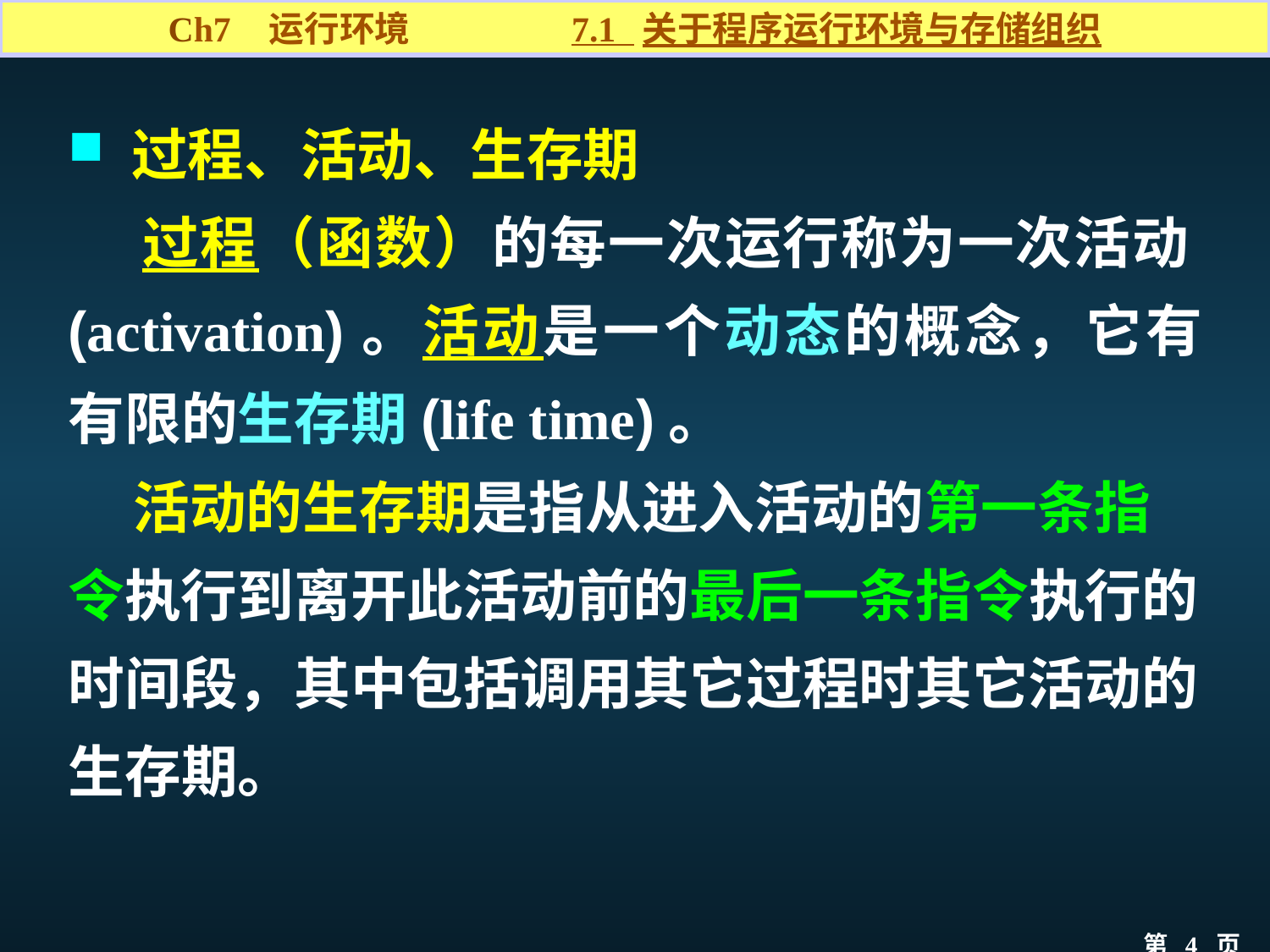

Ch7   运行环境                   7.1  关于程序运行环境与存储组织
 过程、活动、生存期
    过程（函数）的每一次运行称为一次活动(activation)。活动是一个动态的概念，它有有限的生存期(life time)。
    活动的生存期是指从进入活动的第一条指令执行到离开此活动前的最后一条指令执行的时间段，其中包括调用其它过程时其它活动的生存期。